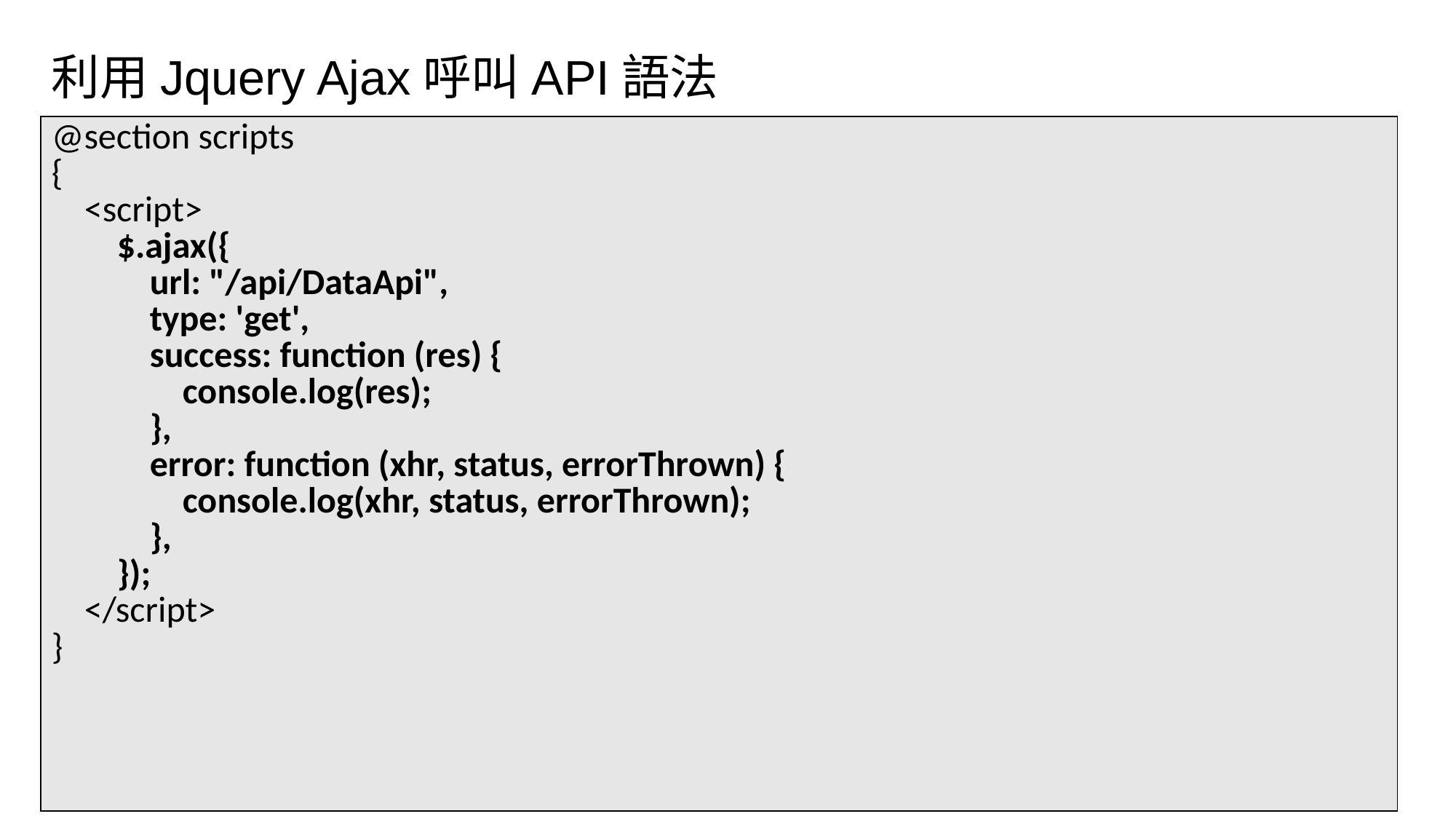

# 利用Jquery Ajax呼叫API語法
| @section scripts { <script> $.ajax({ url: "/api/DataApi", type: 'get', success: function (res) { console.log(res); }, error: function (xhr, status, errorThrown) { console.log(xhr, status, errorThrown); }, }); </script> } |
| --- |